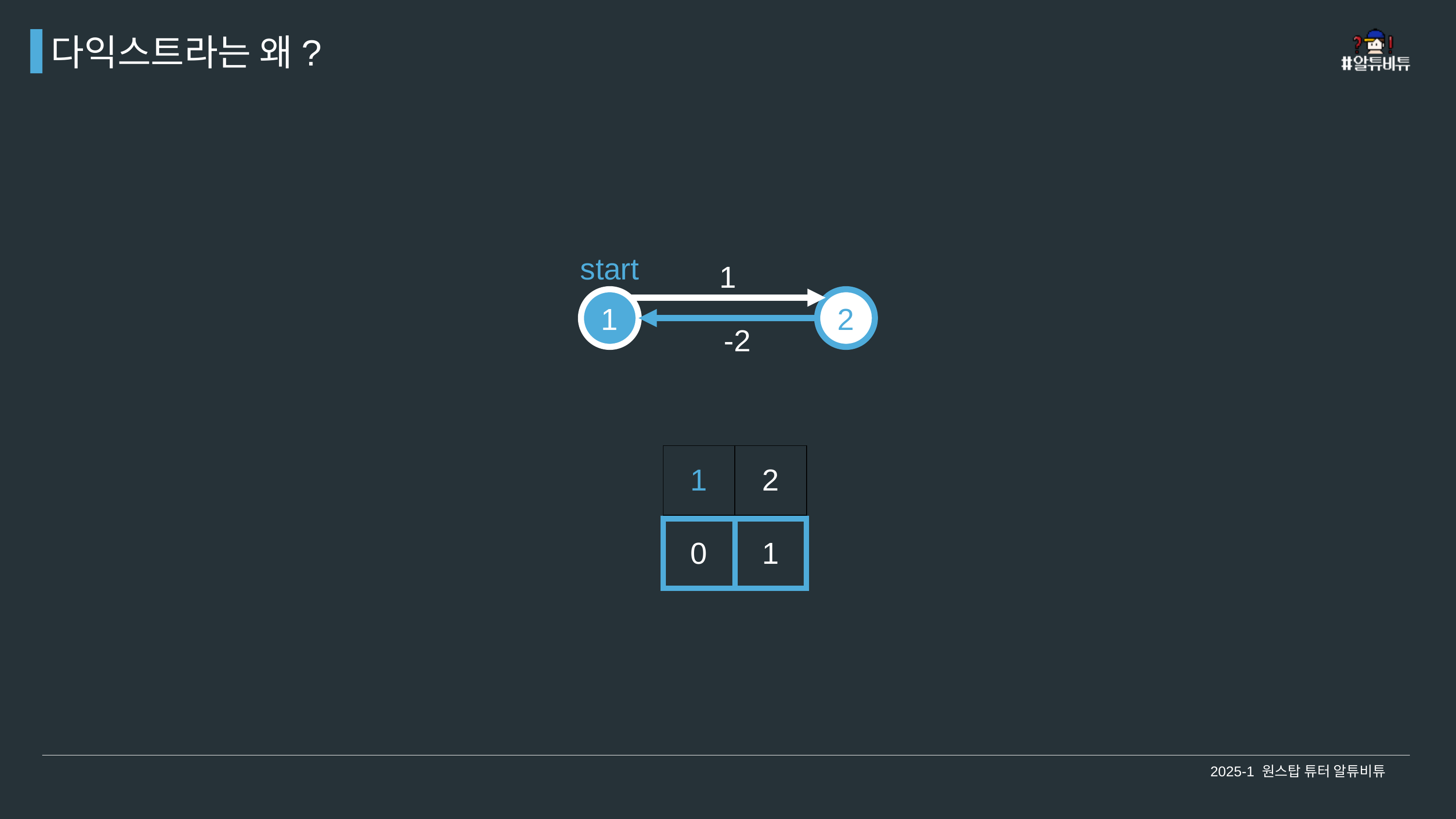

다익스트라는 왜?
start
1

1

2

-2

| 1 | 2 |
| --- | --- |
| 0 | 1 |
| --- | --- |